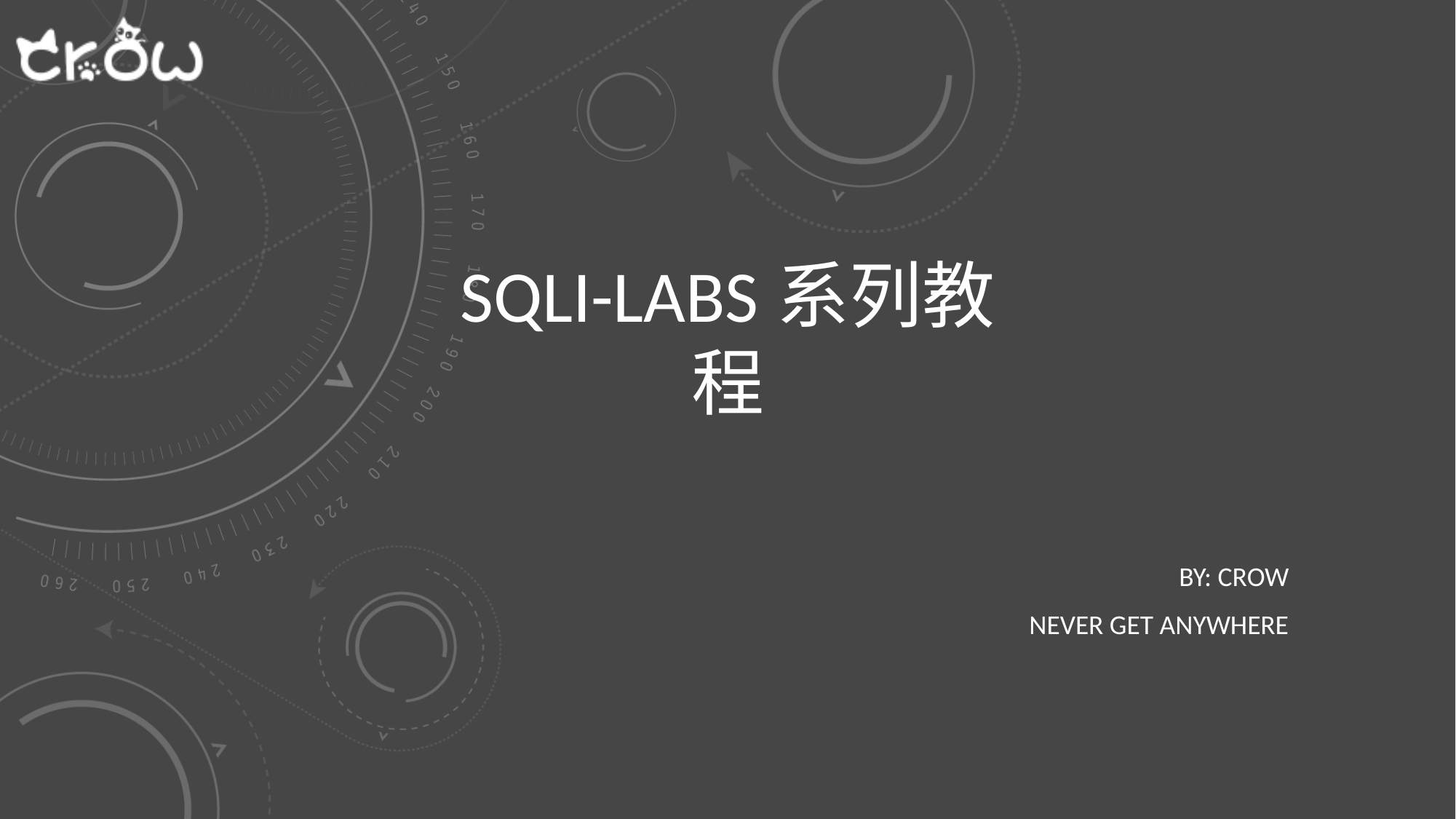

# Sqli-labs系列教程
By: Crow
never get anywhere